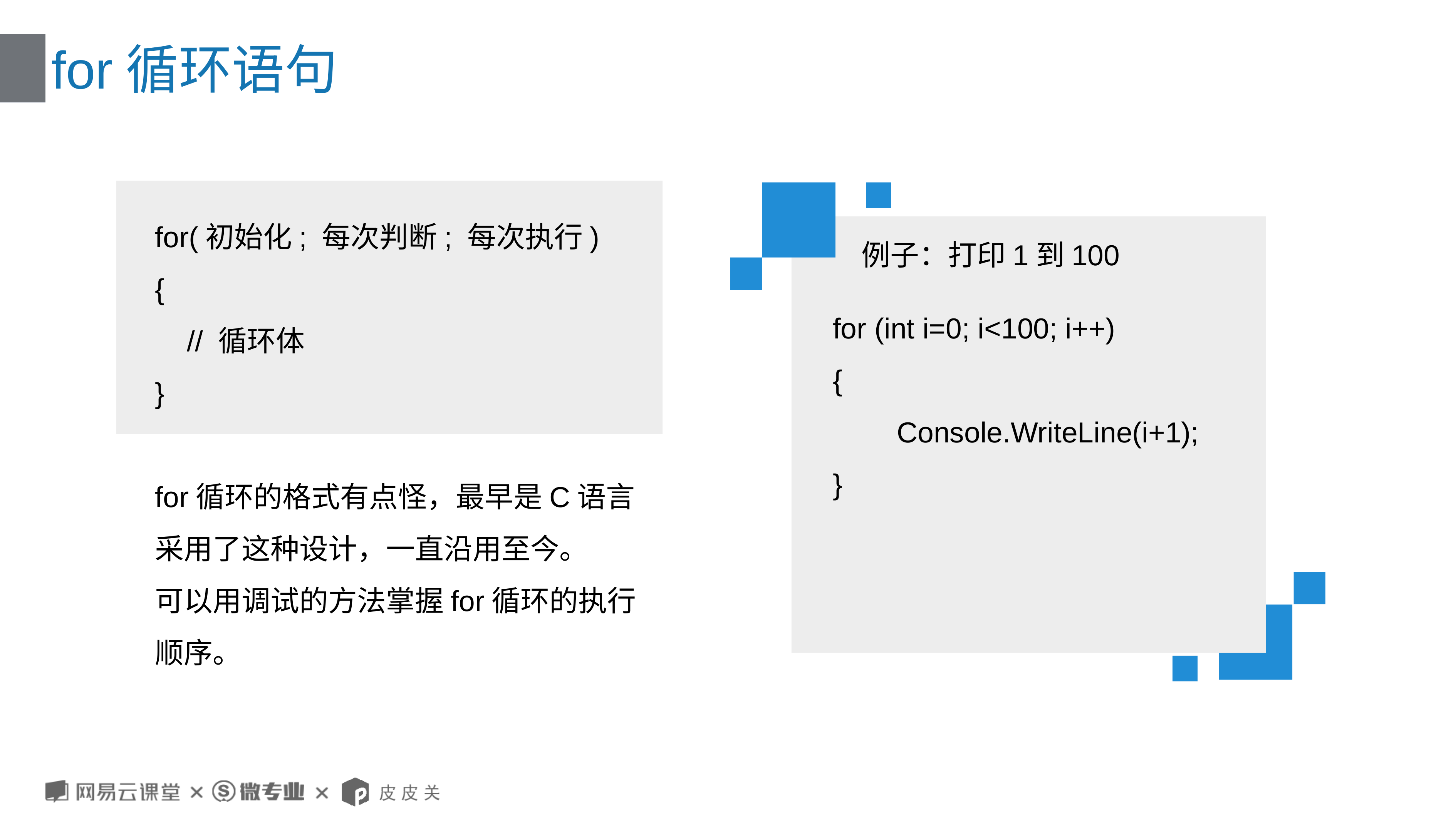

# for循环语句

for(初始化; 每次判断; 每次执行)
{
    // 循环体
}

for循环的格式有点怪，最早是C语言采用了这种设计，一直沿用至今。
可以用调试的方法掌握for循环的执行顺序。

例子：打印1到100

for (int i=0; i<100; i++)
{
        Console.WriteLine(i+1);
}